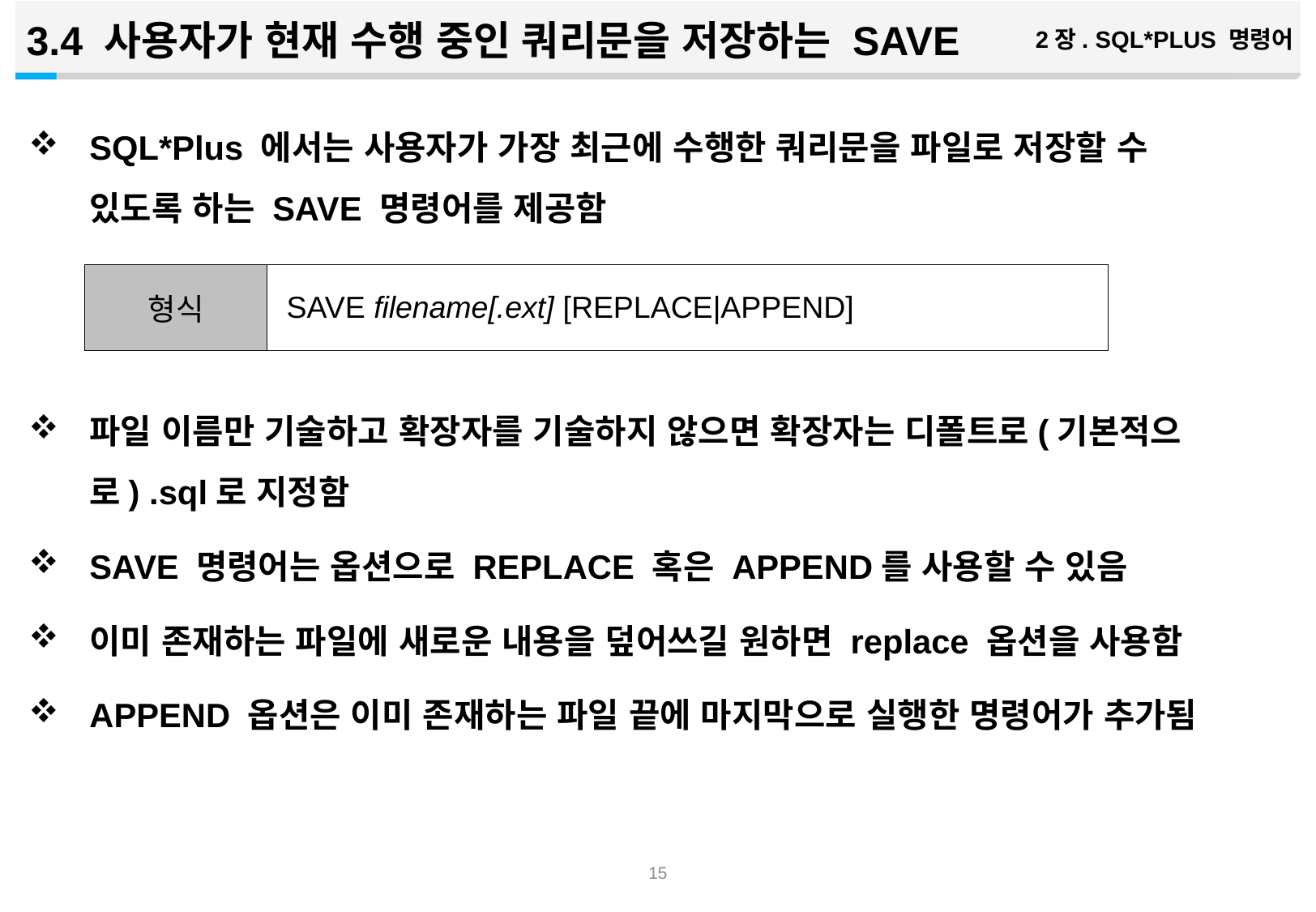

3.4 사용자가 현재 수행 중인 쿼리문을 저장하는 SAVE
2장. SQL*PLUS 명령어
SQL*Plus 에서는 사용자가 가장 최근에 수행한 쿼리문을 파일로 저장할 수        있도록 하는 SAVE 명령어를 제공함

파일 이름만 기술하고 확장자를 기술하지 않으면 확장자는 디폴트로(기본적으로) .sql로 지정함
SAVE 명령어는 옵션으로 REPLACE 혹은 APPEND를 사용할 수 있음
이미 존재하는 파일에 새로운 내용을 덮어쓰길 원하면 replace 옵션을 사용함
APPEND 옵션은 이미 존재하는 파일 끝에 마지막으로 실행한 명령어가 추가됨
| 형식 | SAVE filename[.ext] [REPLACE|APPEND] |
| --- | --- |
15